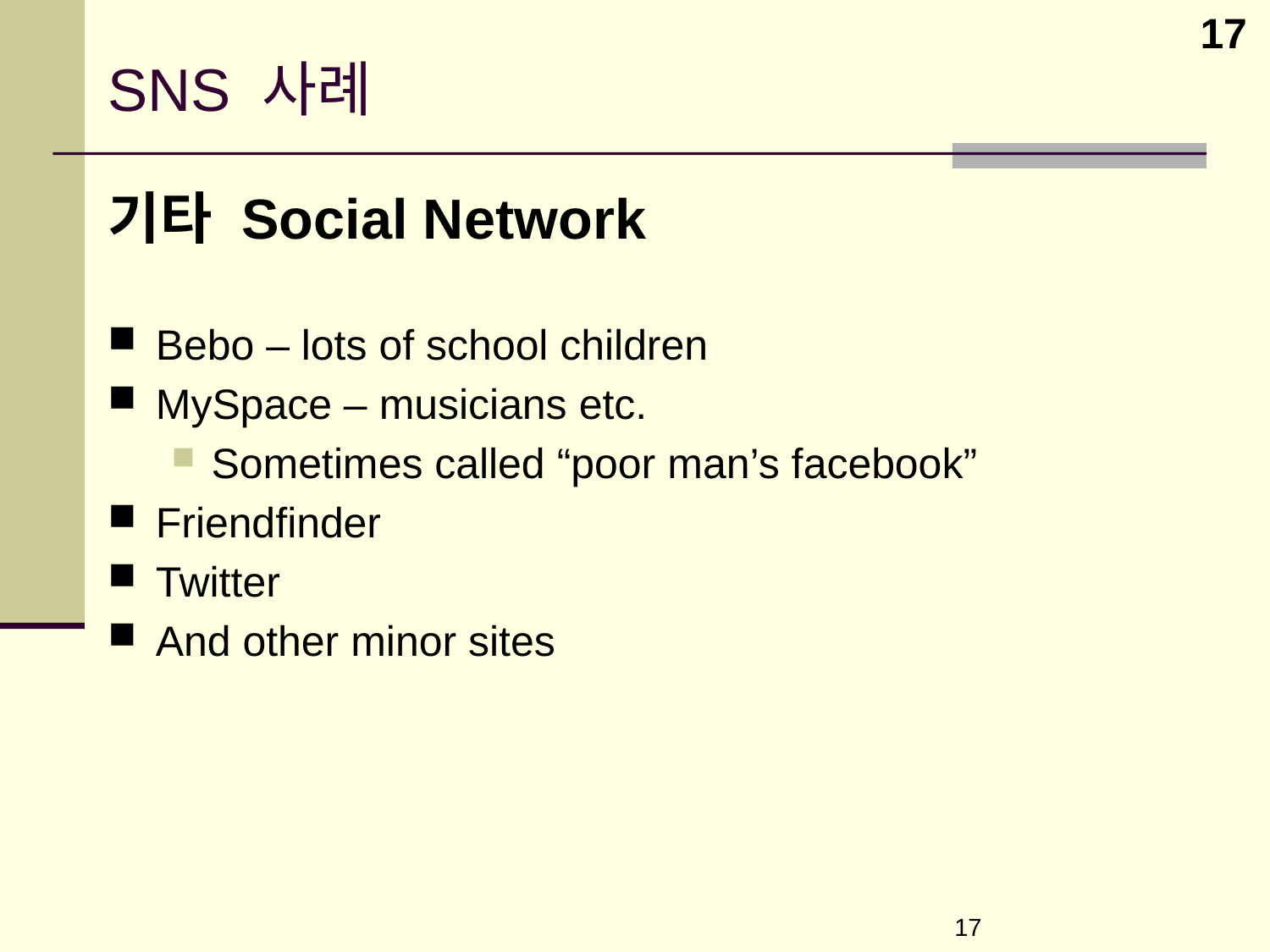

# SNS 사례
기타 Social Network

Bebo – lots of school children
MySpace – musicians etc.
Sometimes called “poor man’s facebook”
Friendfinder
Twitter
And other minor sites
17